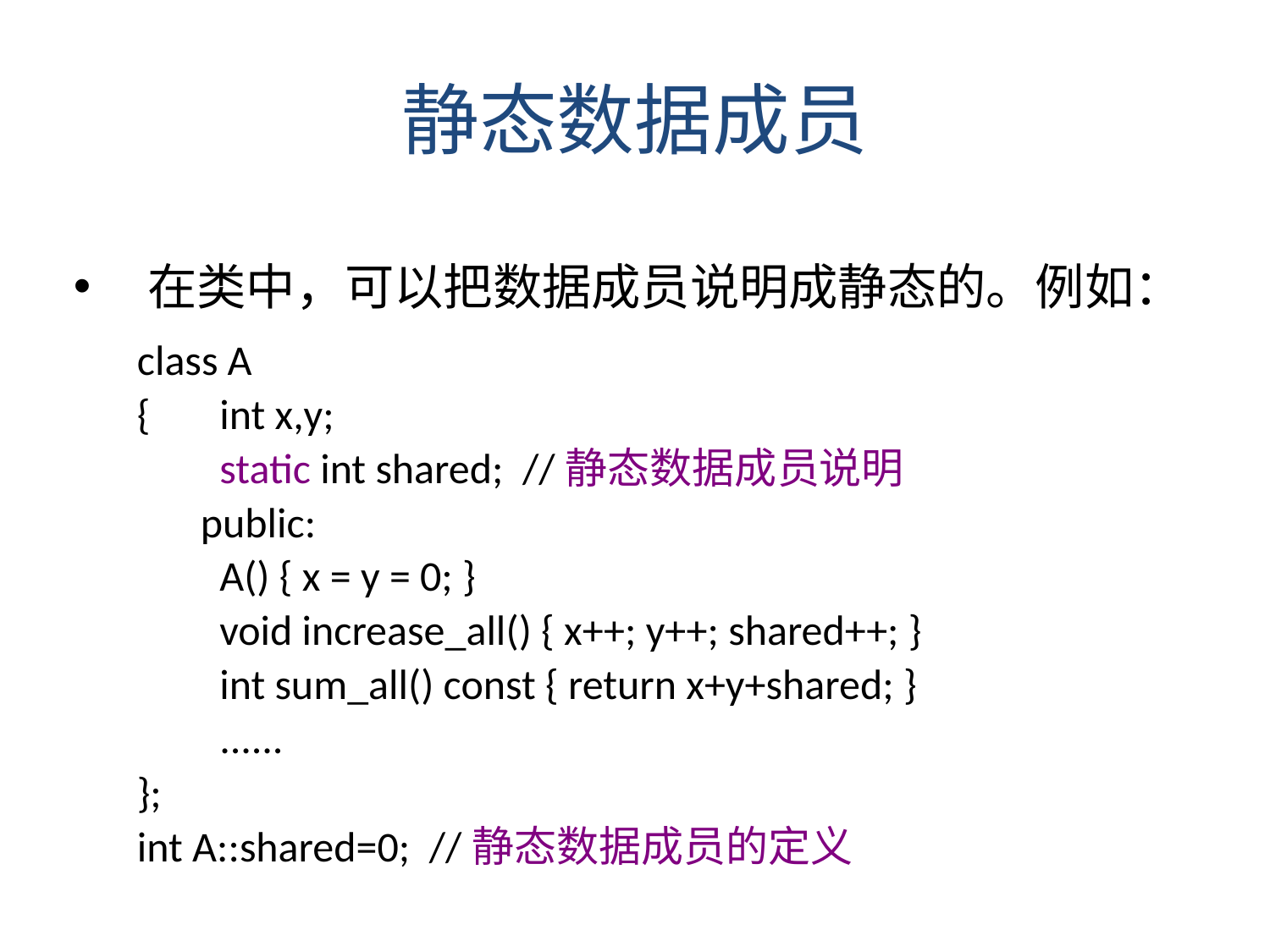

#
静态数据成员
在类中，可以把数据成员说明成静态的。例如：
class A
{	  int x,y;
	  static int shared;  //静态数据成员说明
	public:
	  A() { x = y = 0; }
	  void increase_all() { x++; y++; shared++; }
	  int sum_all() const { return x+y+shared; }
	  ......
};
int A::shared=0;  //静态数据成员的定义